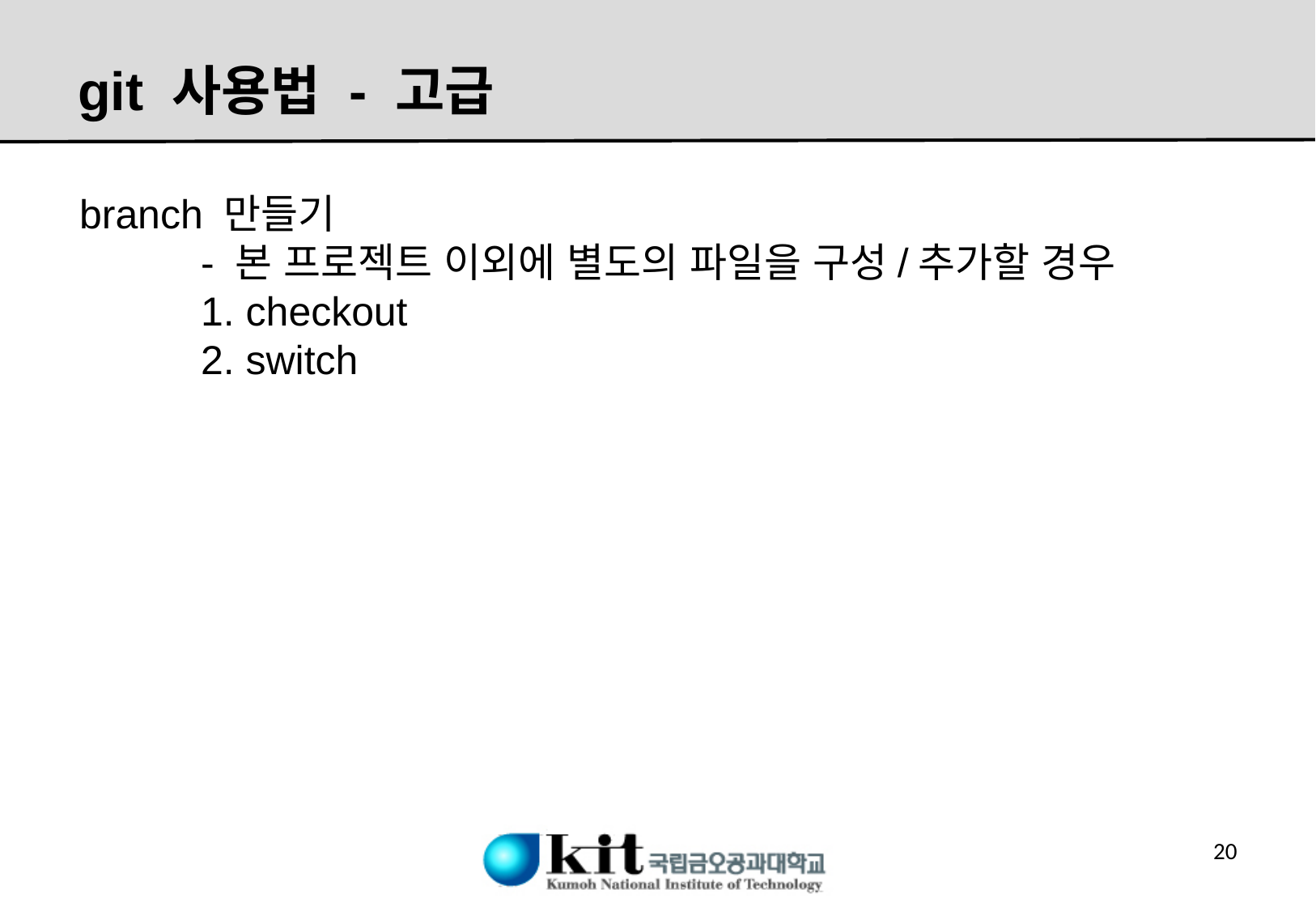

# git 사용법 - 고급
branch 만들기
	- 본 프로젝트 이외에 별도의 파일을 구성/추가할 경우
	1. checkout
	2. switch
20